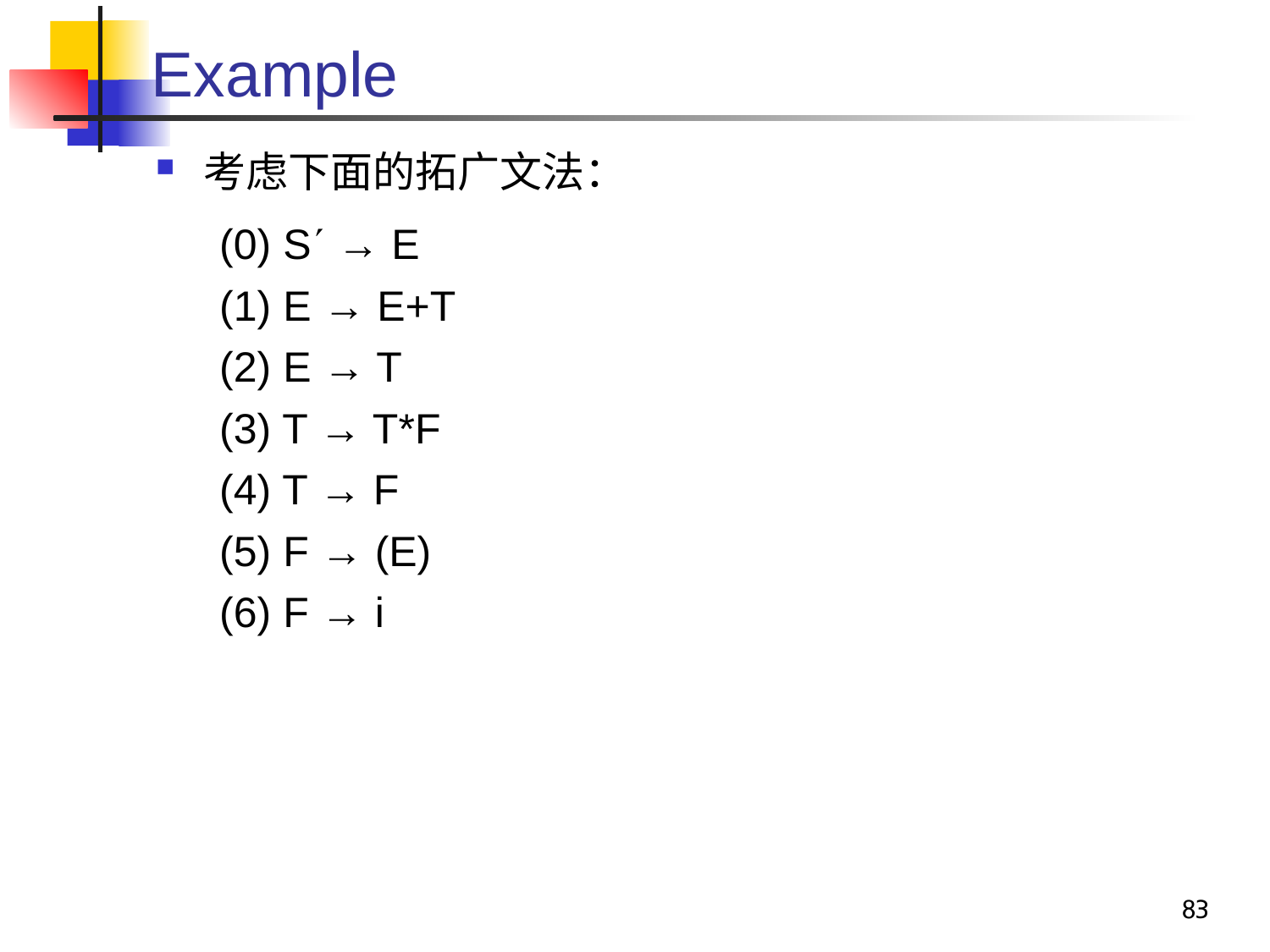

# Example
考虑下面的拓广文法：
(0) S′ → E
(1) E → E+T
(2) E → T
(3) T → T*F
(4) T → F
(5) F → (E)
(6) F → i
83